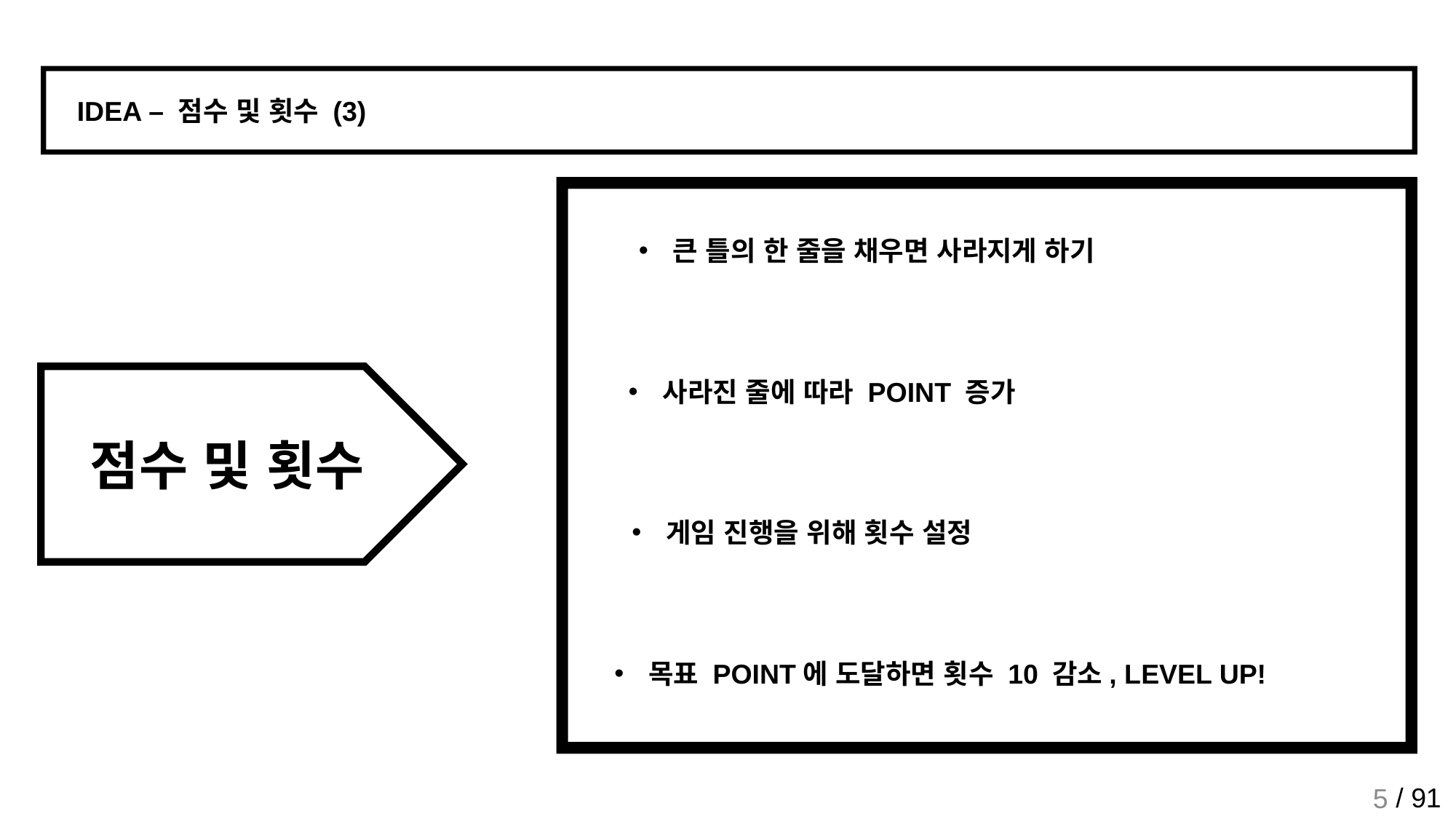

IDEA – 점수 및 횟수 (3)

큰 틀의 한 줄을 채우면 사라지게 하기
점수 및 횟수
사라진 줄에 따라 POINT 증가
게임 진행을 위해 횟수 설정
목표 POINT에 도달하면 횟수 10 감소, LEVEL UP!
5